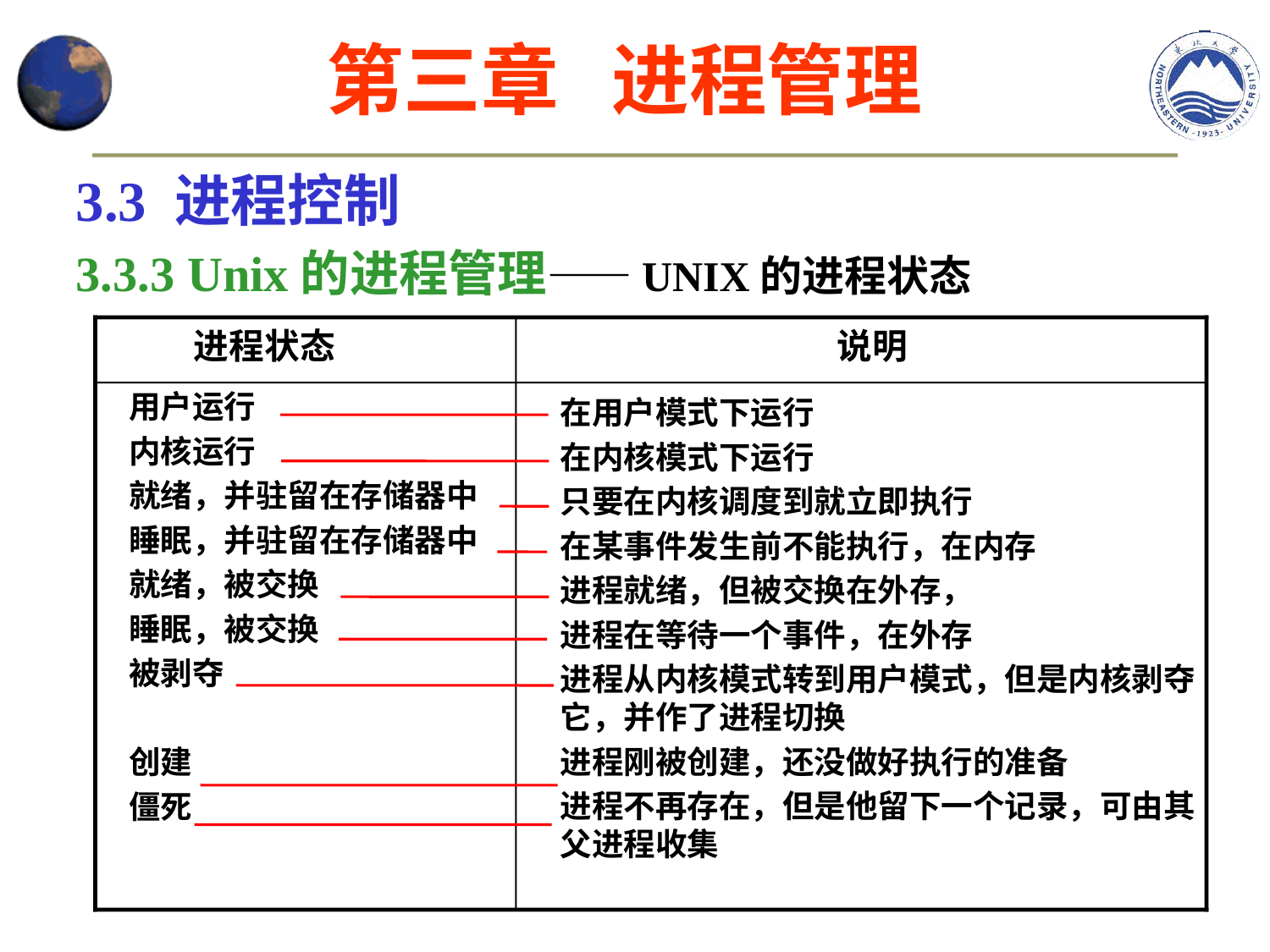

第三章   进程管理
3.3 进程控制
3.3.3 Unix的进程管理——UNIX的进程状态

进程状态

说明

用户运行
内核运行
就绪，并驻留在存储器中
睡眠，并驻留在存储器中
就绪，被交换
睡眠，被交换
被剥夺

创建
僵死
在用户模式下运行
在内核模式下运行
只要在内核调度到就立即执行
在某事件发生前不能执行，在内存
进程就绪，但被交换在外存，
进程在等待一个事件，在外存
进程从内核模式转到用户模式，但是内核剥夺它，并作了进程切换
进程刚被创建，还没做好执行的准备
进程不再存在，但是他留下一个记录，可由其父进程收集